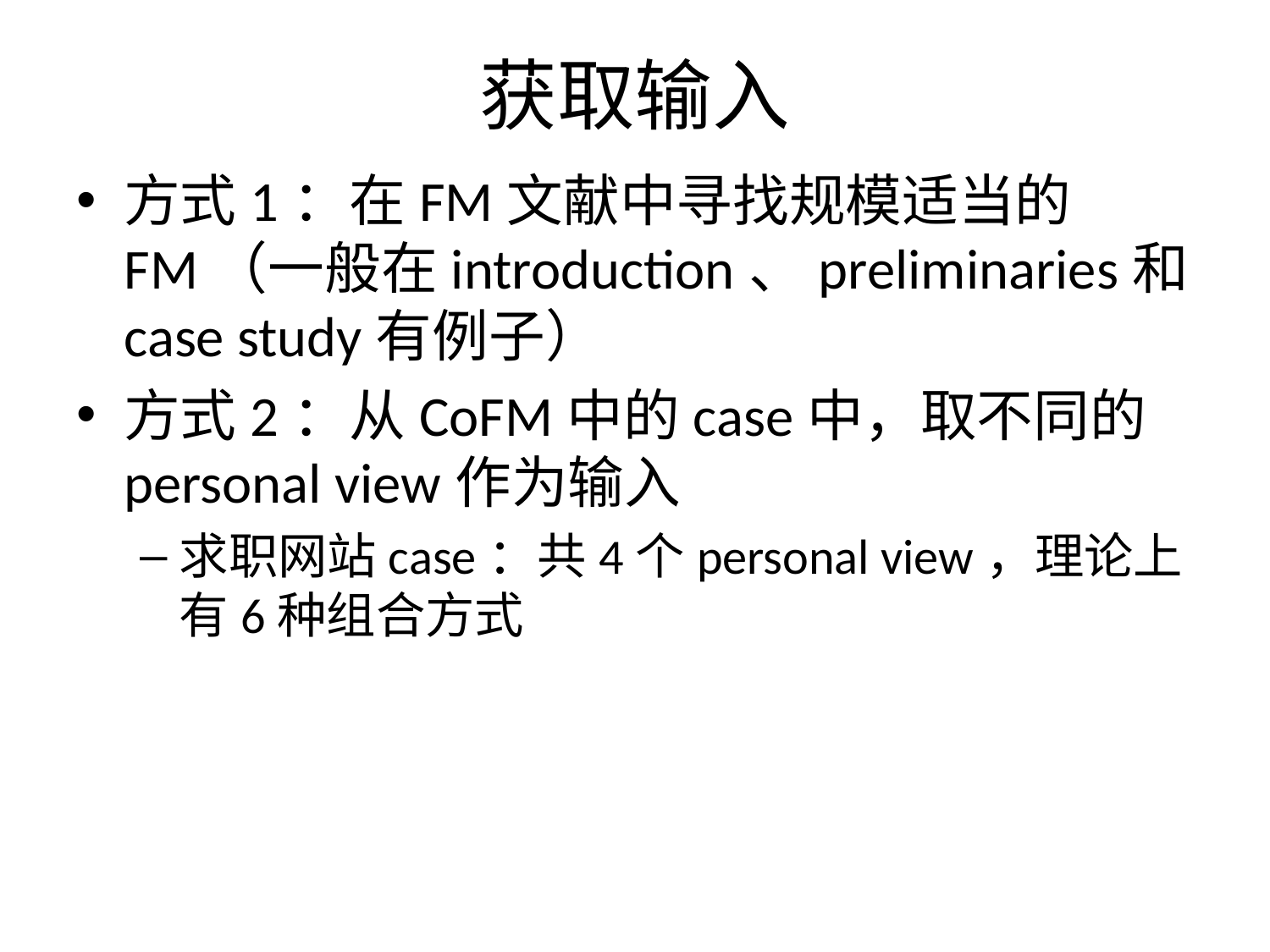

# 获取输入
方式1：在FM文献中寻找规模适当的FM（一般在introduction、preliminaries和case study有例子）
方式2：从CoFM中的case中，取不同的personal view作为输入
求职网站case：共4个personal view，理论上有6种组合方式